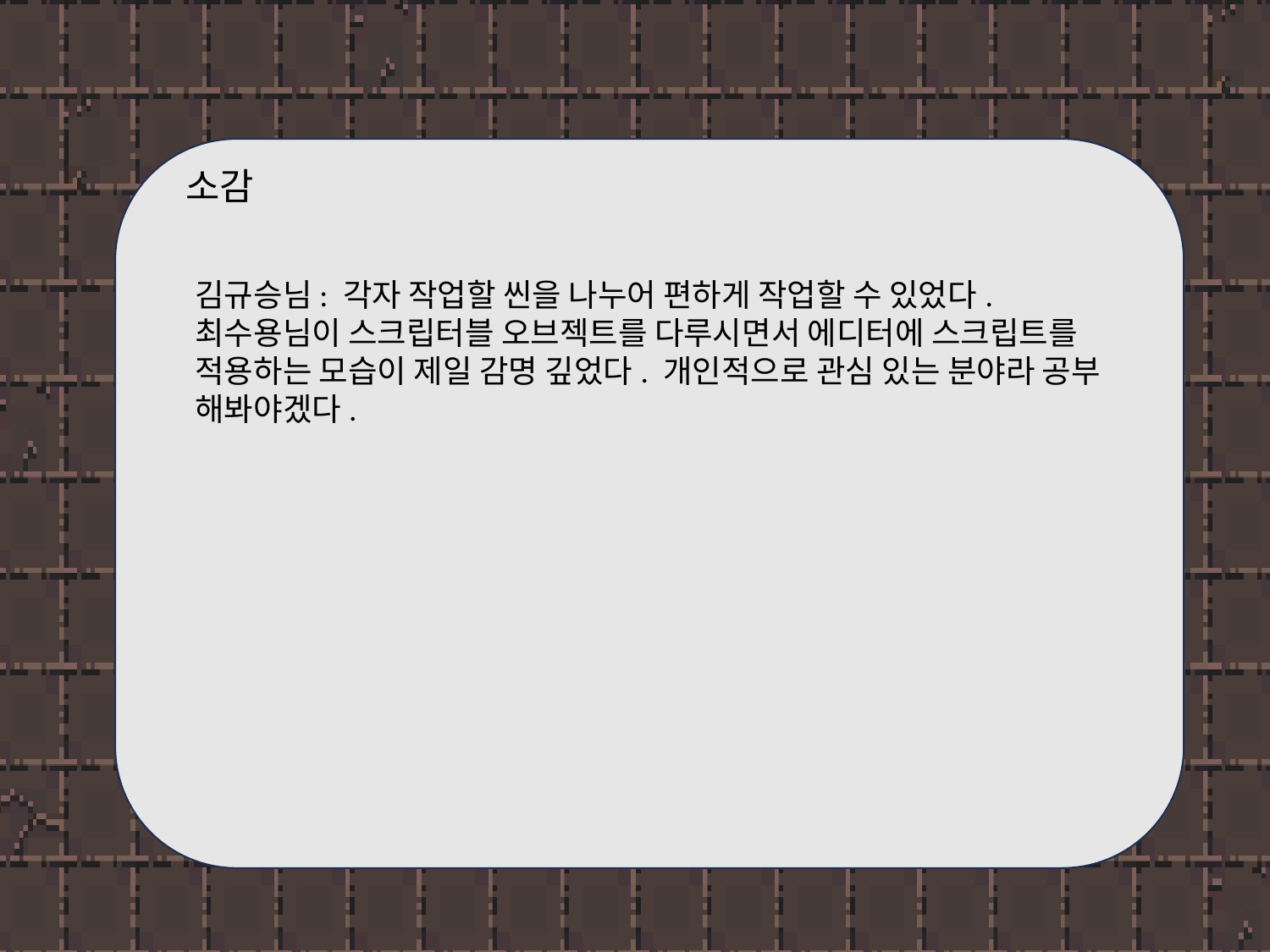

소감
김규승님: 각자 작업할 씬을 나누어 편하게 작업할 수 있었다. 최수용님이 스크립터블 오브젝트를 다루시면서 에디터에 스크립트를 적용하는 모습이 제일 감명 깊었다. 개인적으로 관심 있는 분야라 공부 해봐야겠다.